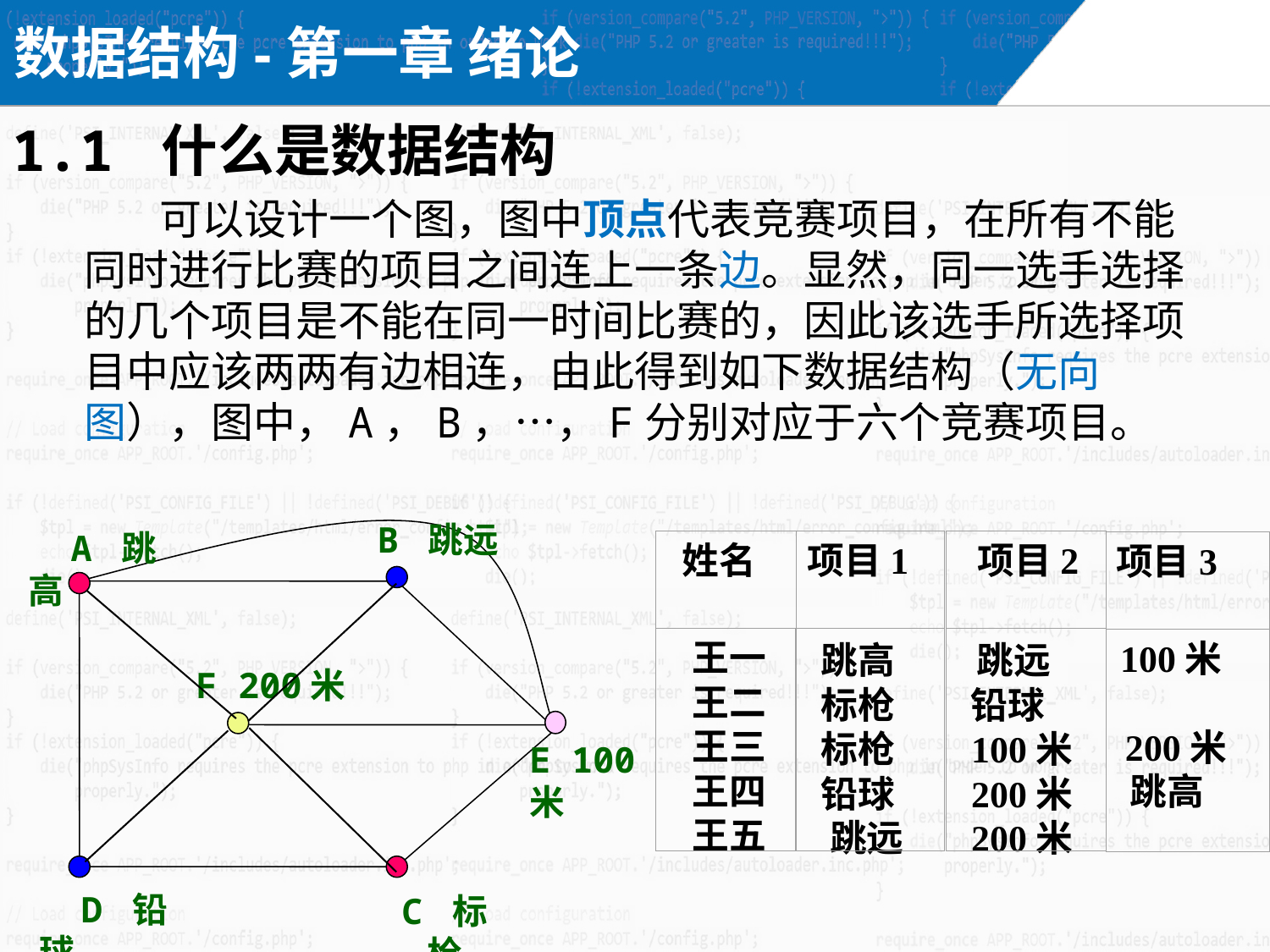

数据结构-第一章 绪论
1.1 什么是数据结构
可以设计一个图，图中顶点代表竞赛项目，在所有不能同时进行比赛的项目之间连上一条边。显然，同一选手选择的几个项目是不能在同一时间比赛的，因此该选手所选择项目中应该两两有边相连，由此得到如下数据结构（无向图），图中，A，B，…，F分别对应于六个竞赛项目。

 B 跳远

  A 跳高

E 100米

  D 铅球

C 标枪

姓名

项目1

项目2

项目3

王一
王二
王三
王四
王五

 100米

  200米
跳高

跳高
标枪
标枪
铅球
 跳远

 跳远
铅球
   100米
   200米
   200米

F 200米